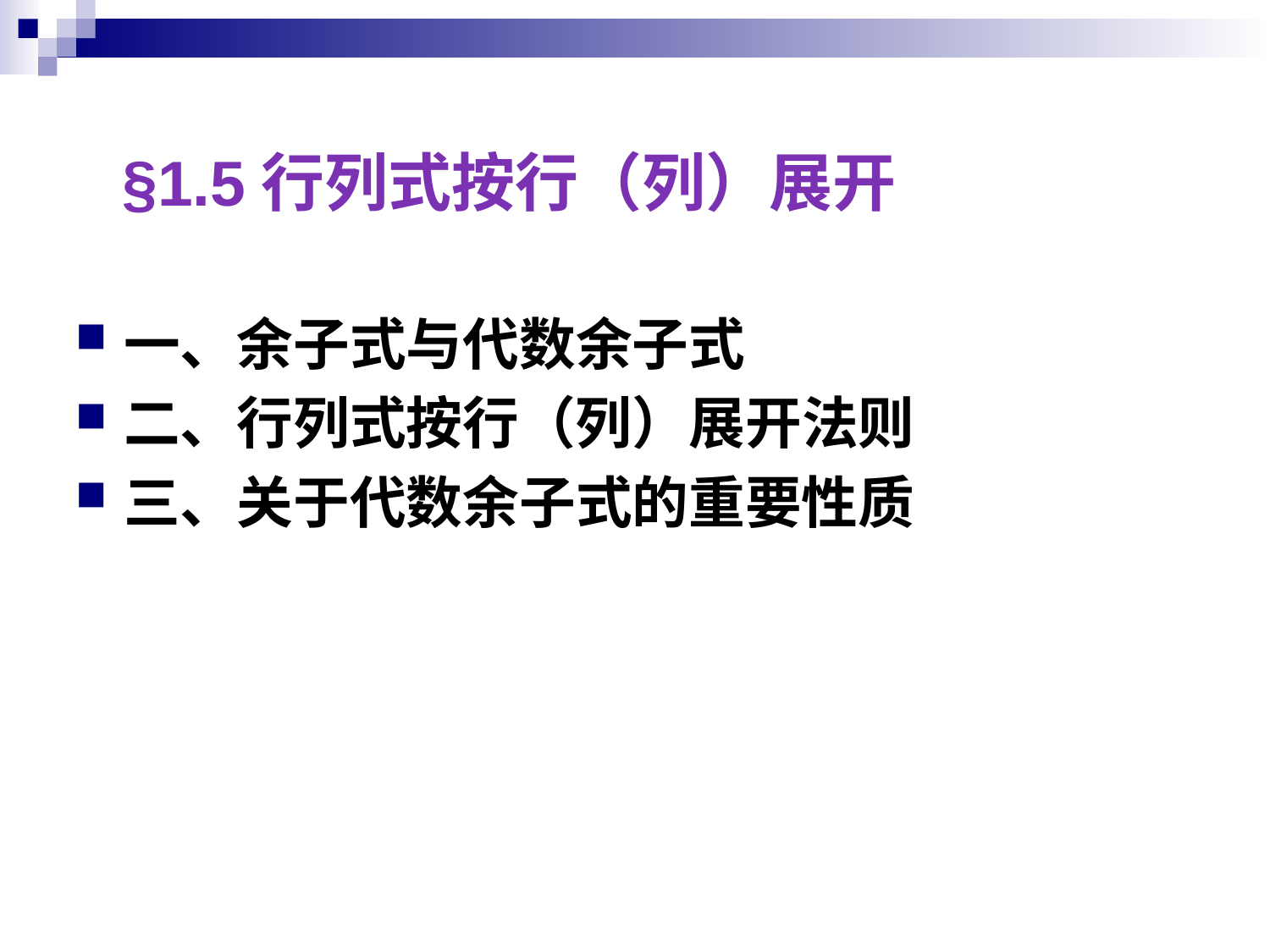

§1.5行列式按行（列）展开
一、余子式与代数余子式
二、行列式按行（列）展开法则
三、关于代数余子式的重要性质